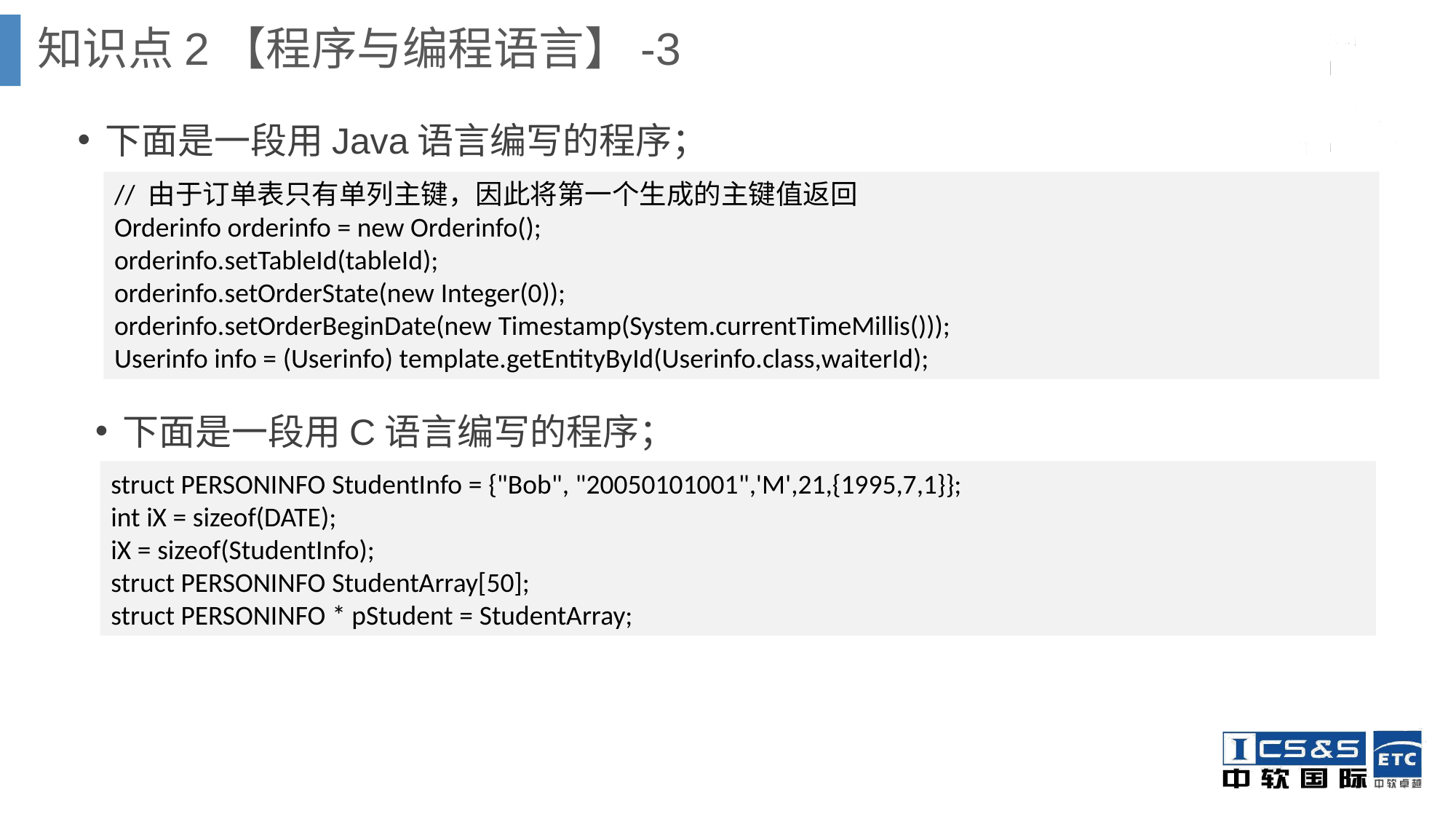

知识点2【程序与编程语言】-3
下面是一段用Java语言编写的程序；
// 由于订单表只有单列主键，因此将第一个生成的主键值返回
Orderinfo orderinfo = new Orderinfo();
orderinfo.setTableId(tableId);
orderinfo.setOrderState(new Integer(0));
orderinfo.setOrderBeginDate(new Timestamp(System.currentTimeMillis()));
Userinfo info = (Userinfo) template.getEntityById(Userinfo.class,waiterId);
下面是一段用C语言编写的程序；
struct PERSONINFO StudentInfo = {"Bob", "20050101001",'M',21,{1995,7,1}};
int iX = sizeof(DATE);
iX = sizeof(StudentInfo);
struct PERSONINFO StudentArray[50];
struct PERSONINFO * pStudent = StudentArray;